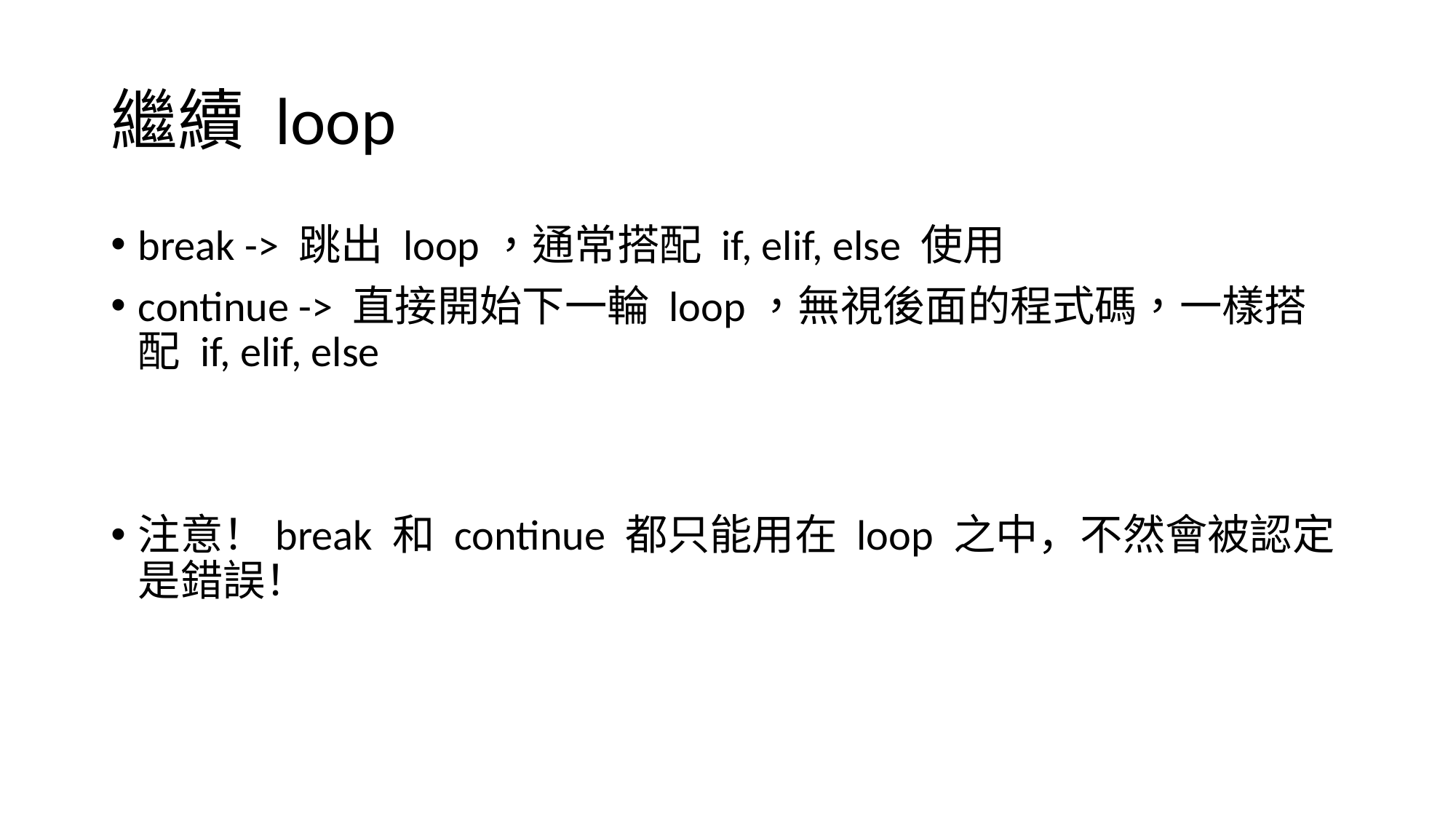

# 繼續 loop
break -> 跳出 loop，通常搭配 if, elif, else 使用
continue -> 直接開始下一輪 loop，無視後面的程式碼，一樣搭配 if, elif, else

注意！break 和 continue 都只能用在 loop 之中，不然會被認定是錯誤！